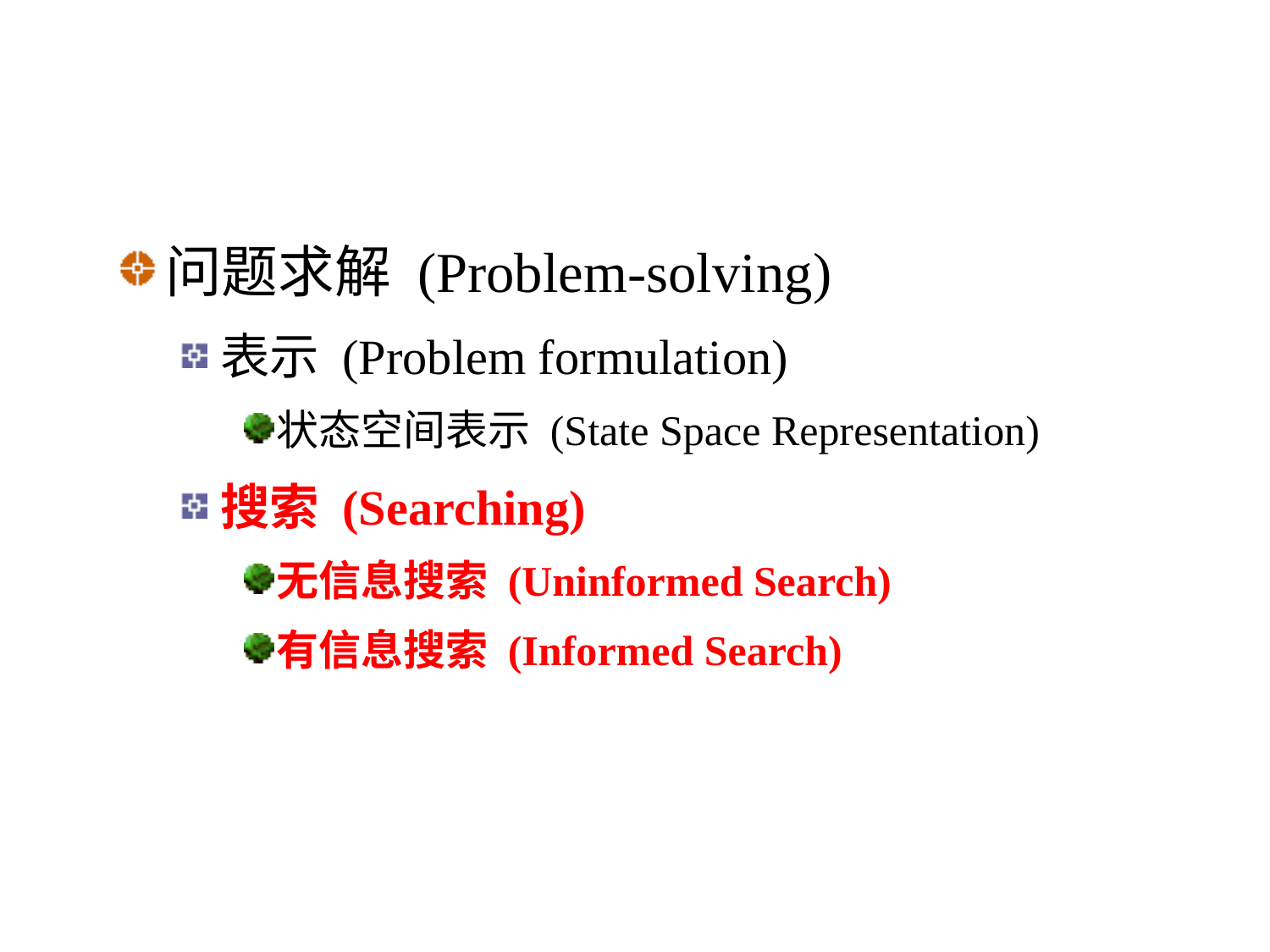

问题求解 (Problem-solving)
表示 (Problem formulation)
状态空间表示 (State Space Representation)
搜索 (Searching)
无信息搜索 (Uninformed Search)
有信息搜索 (Informed Search)